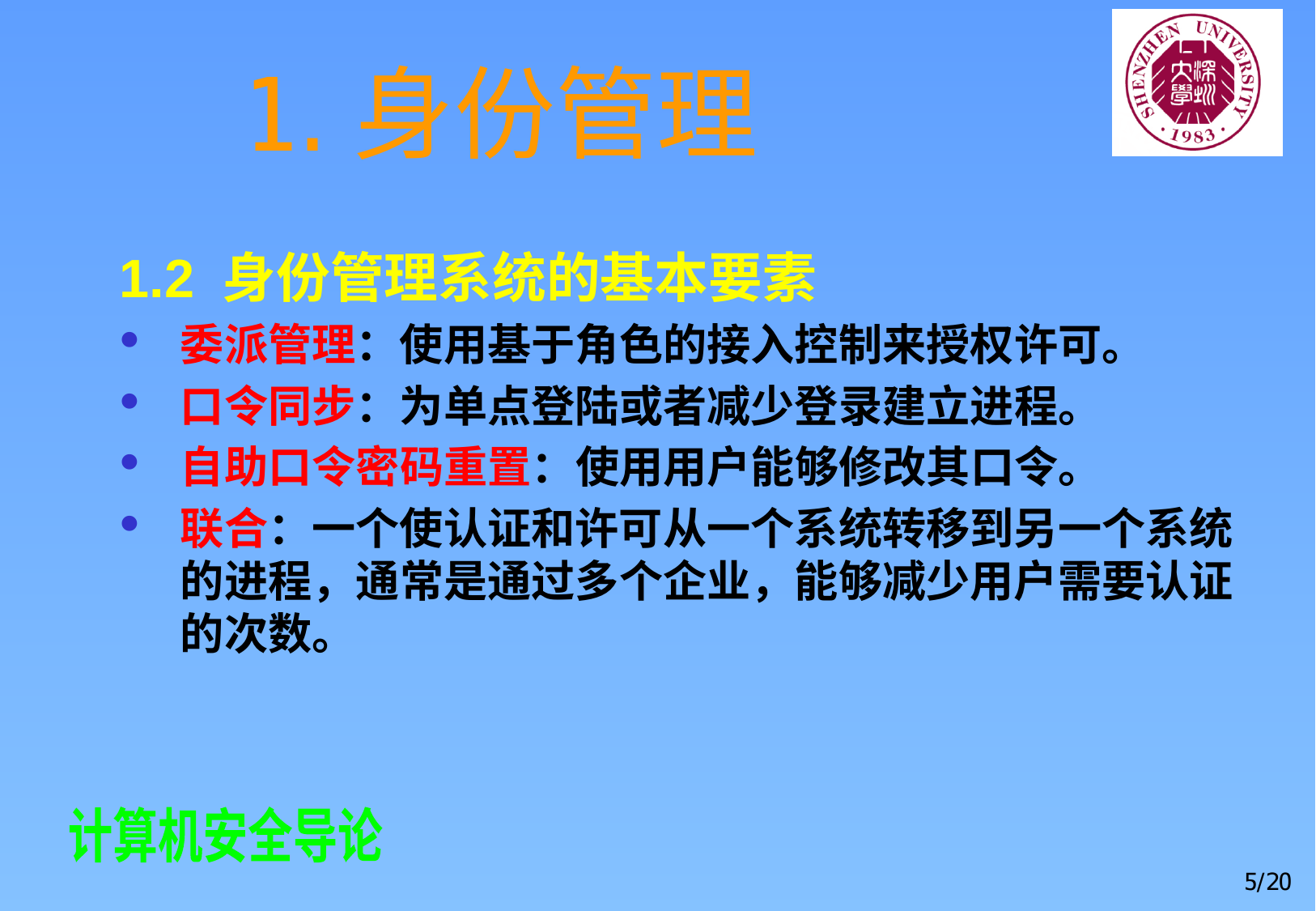

# 1.身份管理
1.2 身份管理系统的基本要素
委派管理：使用基于角色的接入控制来授权许可。
口令同步：为单点登陆或者减少登录建立进程。
自助口令密码重置：使用用户能够修改其口令。
联合：一个使认证和许可从一个系统转移到另一个系统的进程，通常是通过多个企业，能够减少用户需要认证的次数。
5/20